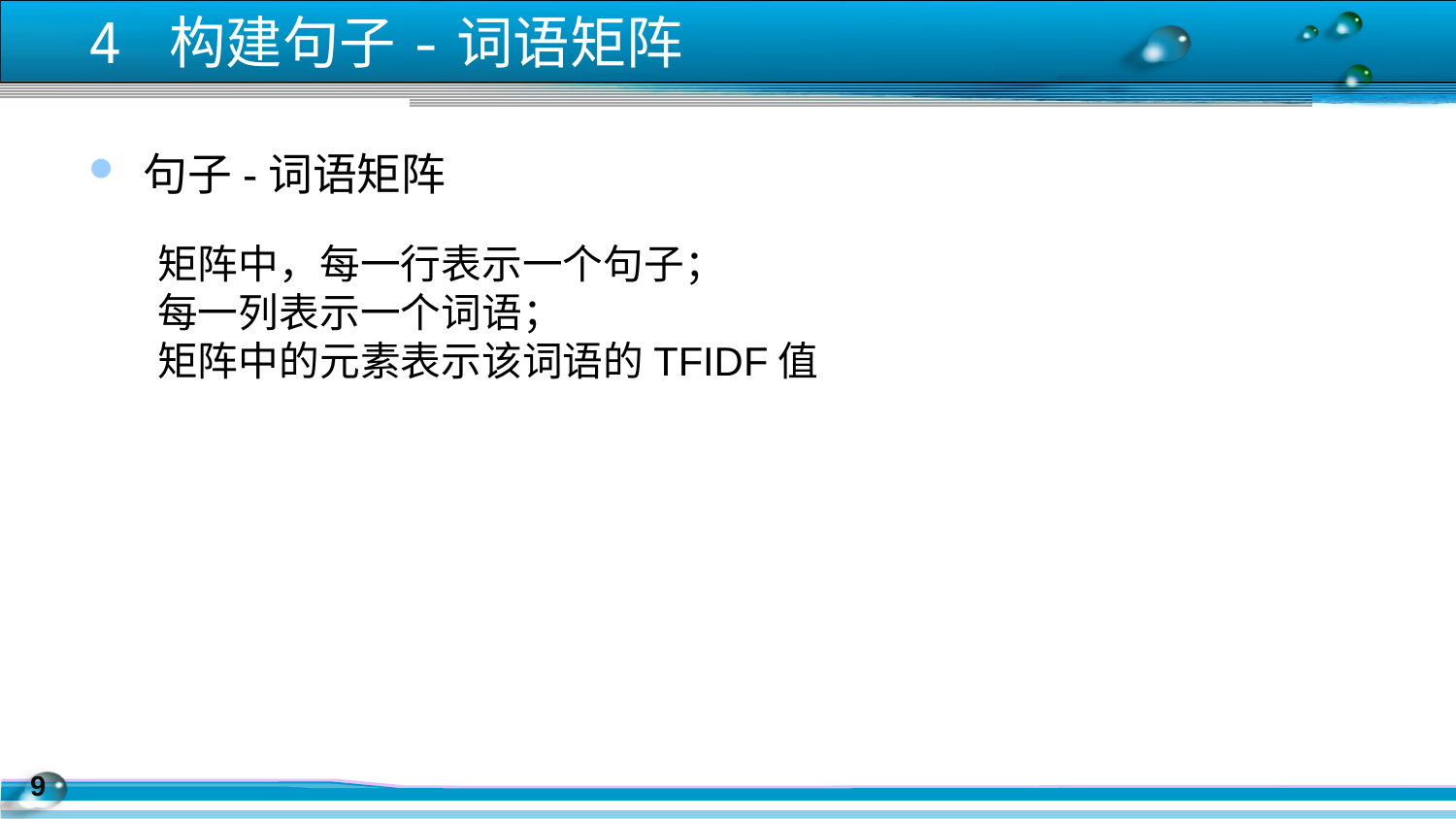

4 构建句子-词语矩阵
句子-词语矩阵

矩阵中，每一行表示一个句子；
每一列表示一个词语；
矩阵中的元素表示该词语的TFIDF值
9